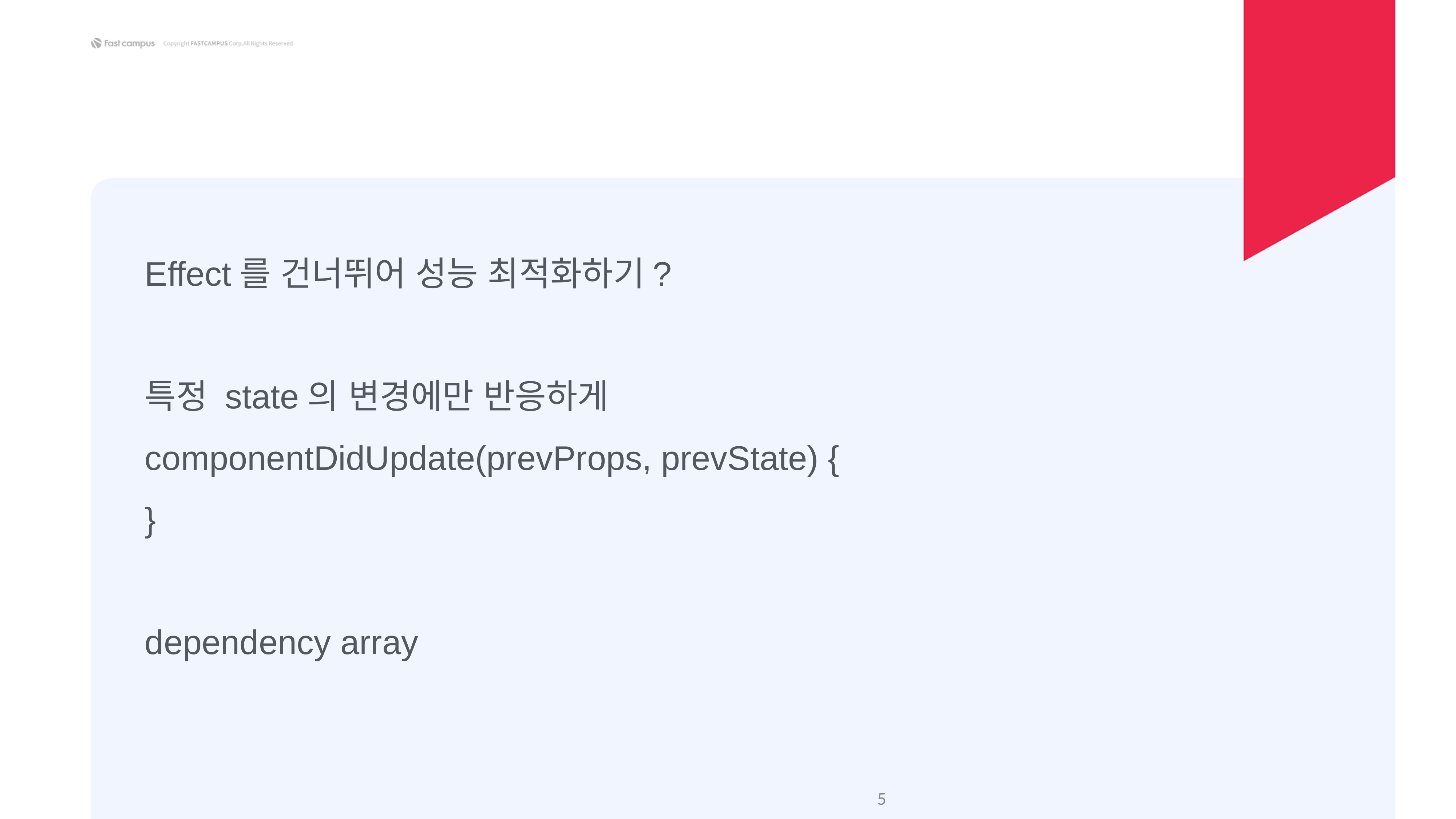

Effect를 건너뛰어 성능 최적화하기?

특정 state의 변경에만 반응하게
componentDidUpdate(prevProps, prevState) {
}

dependency array
5